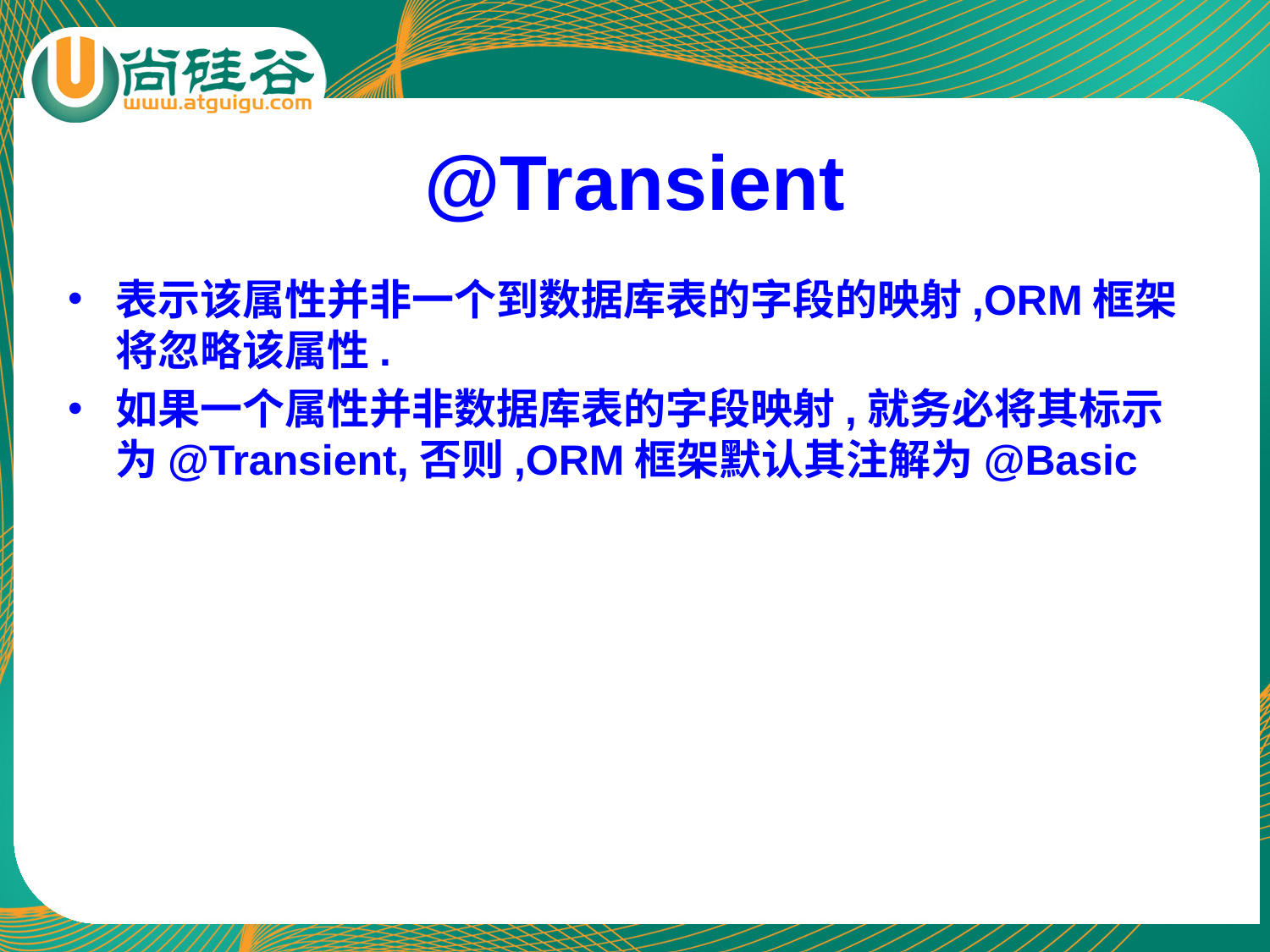

# @Transient
表示该属性并非一个到数据库表的字段的映射,ORM框架将忽略该属性.
如果一个属性并非数据库表的字段映射,就务必将其标示为@Transient,否则,ORM框架默认其注解为@Basic